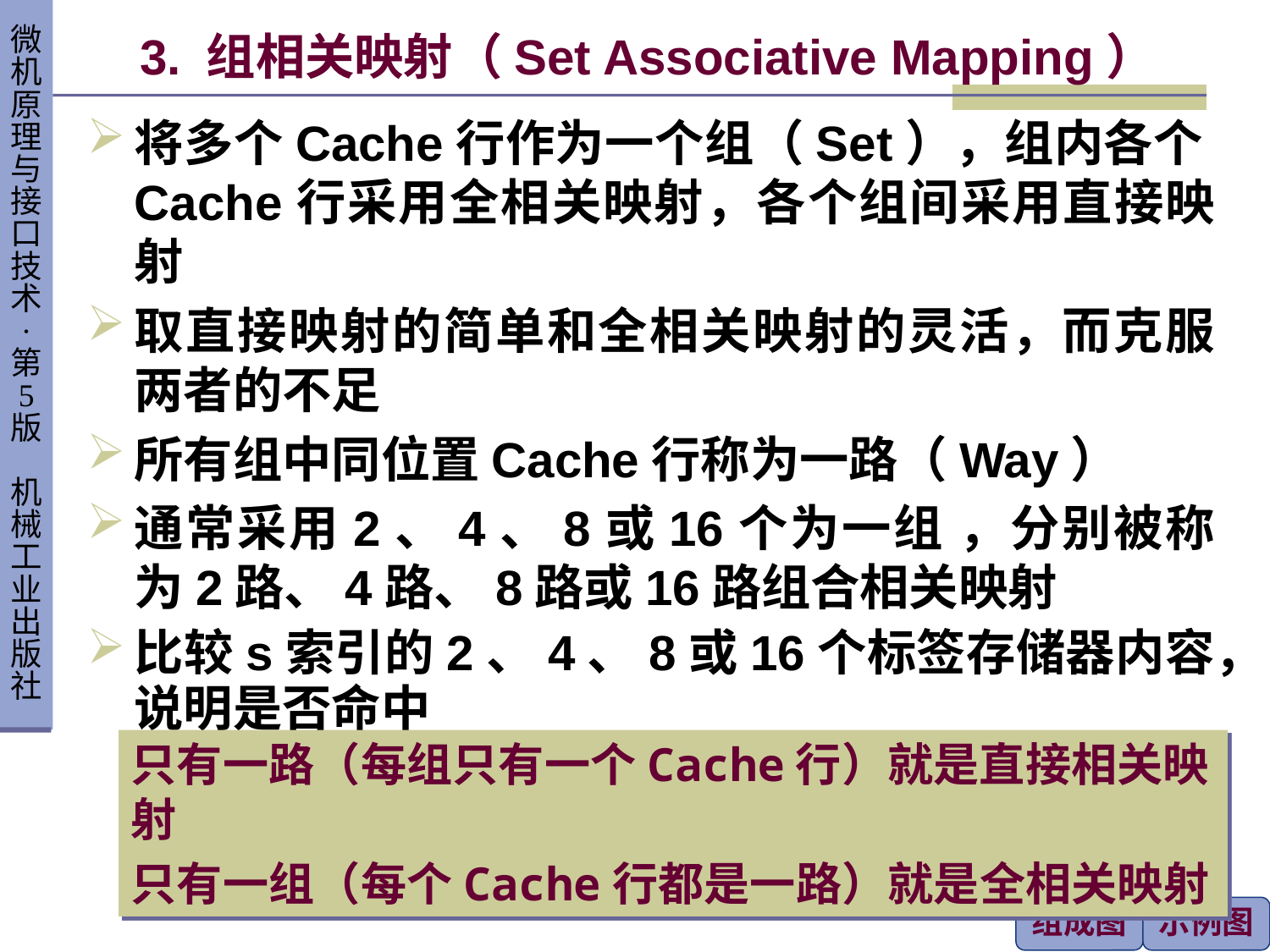

# 3. 组相关映射（Set Associative Mapping）
将多个Cache行作为一个组（Set），组内各个Cache行采用全相关映射，各个组间采用直接映射
取直接映射的简单和全相关映射的灵活，而克服两者的不足
所有组中同位置Cache行称为一路（Way）
通常采用2、4、8或16个为一组 ，分别被称为2路、4路、8路或16路组合相关映射
比较s索引的2、4、8或16个标签存储器内容，说明是否命中
只有一路（每组只有一个Cache行）就是直接相关映射
只有一组（每个Cache行都是一路）就是全相关映射
组成图
示例图